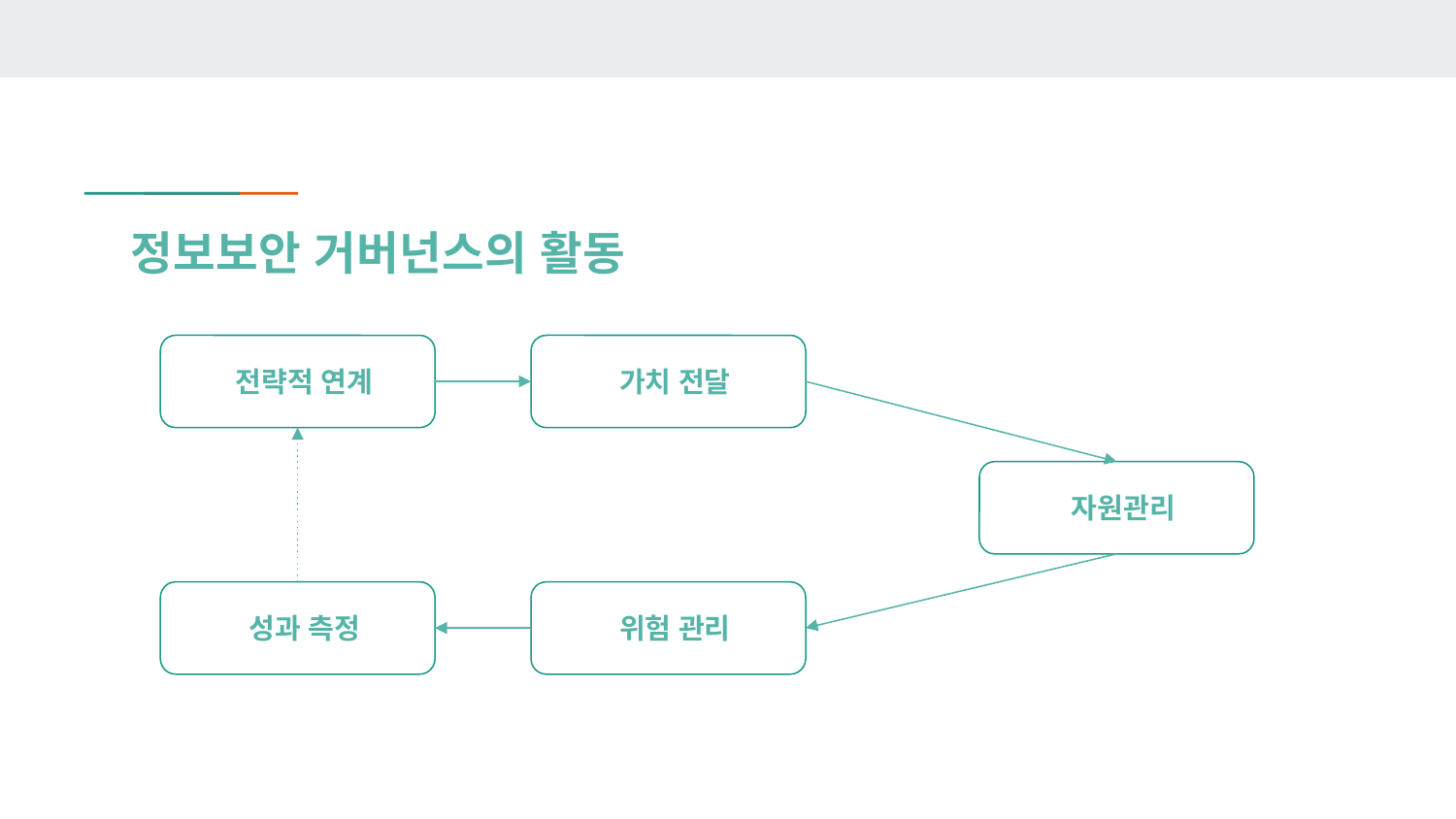

# 정보보안 거버넌스의 활동
 전략적 연계
 가치 전달
 자원관리
 성과 측정
 위험 관리